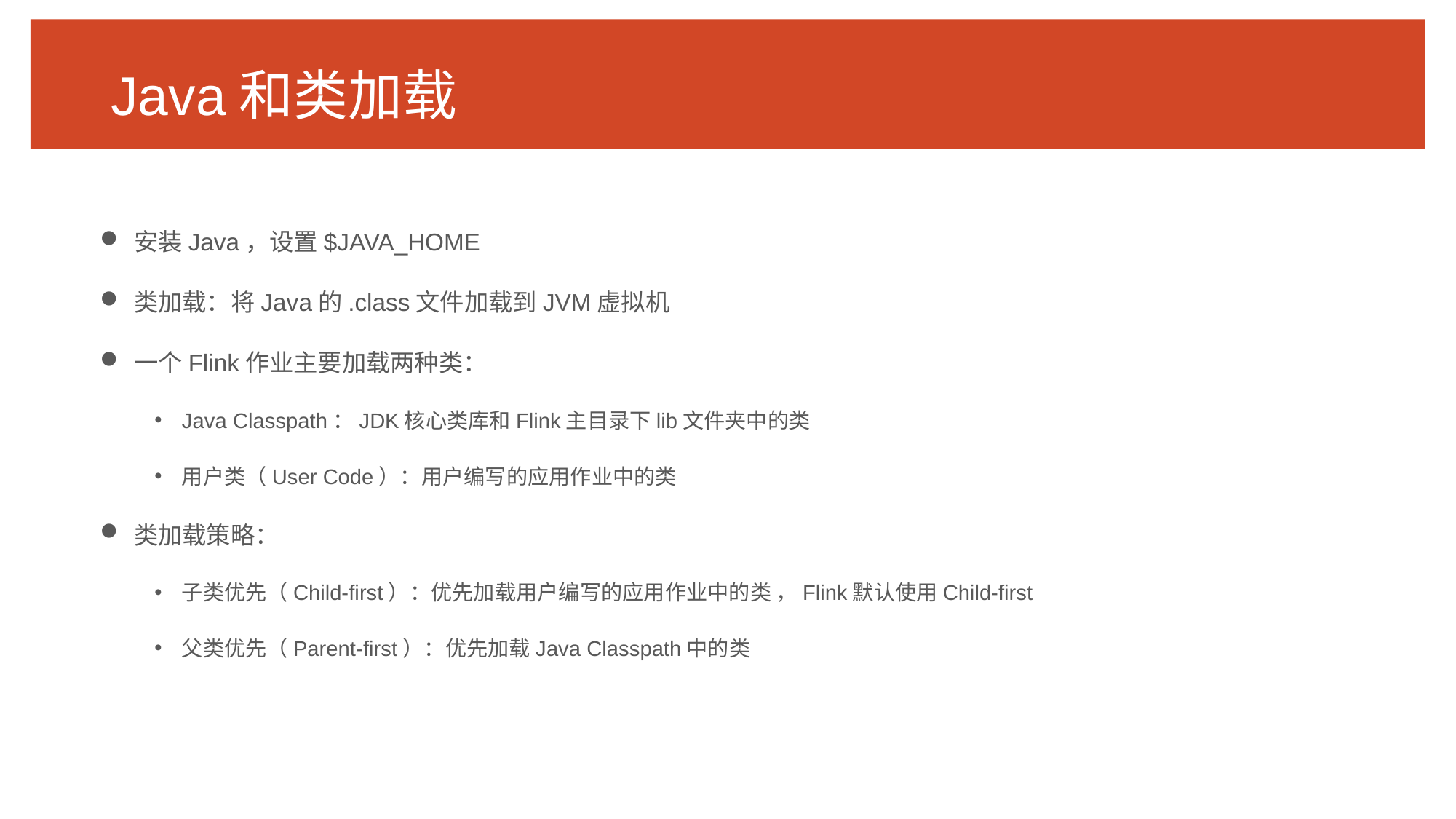

# Java和类加载
安装Java，设置$JAVA_HOME
类加载：将Java的.class文件加载到JVM虚拟机
一个Flink作业主要加载两种类：
Java Classpath：JDK核心类库和Flink主目录下lib文件夹中的类
用户类（User Code）：用户编写的应用作业中的类
类加载策略：
子类优先（Child-first）：优先加载用户编写的应用作业中的类 ，Flink默认使用Child-first
父类优先（Parent-first）：优先加载Java Classpath中的类